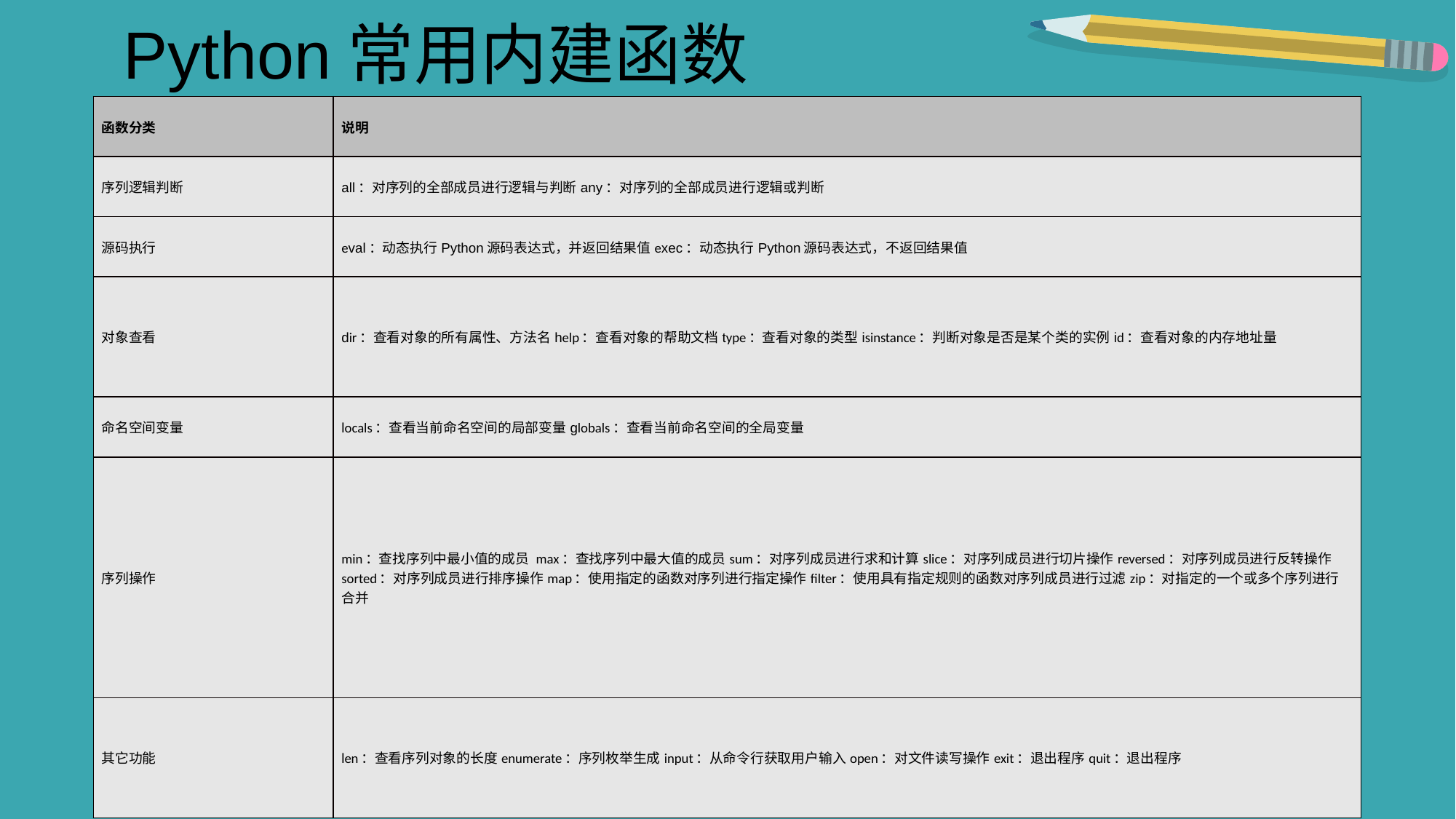

# Python常用内建函数

| 函数分类 | 说明 |
| --- | --- |
| 序列逻辑判断 | all：对序列的全部成员进行逻辑与判断any：对序列的全部成员进行逻辑或判断 |
| 源码执行 | eval：动态执行Python源码表达式，并返回结果值exec：动态执行Python源码表达式，不返回结果值 |
| 对象查看 | dir：查看对象的所有属性、方法名help：查看对象的帮助文档type：查看对象的类型isinstance：判断对象是否是某个类的实例id：查看对象的内存地址量 |
| 命名空间变量 | locals：查看当前命名空间的局部变量globals：查看当前命名空间的全局变量 |
| 序列操作 | min：查找序列中最小值的成员 max：查找序列中最大值的成员sum：对序列成员进行求和计算slice：对序列成员进行切片操作reversed：对序列成员进行反转操作sorted：对序列成员进行排序操作map：使用指定的函数对序列进行指定操作filter：使用具有指定规则的函数对序列成员进行过滤zip：对指定的一个或多个序列进行合并 |
| 其它功能 | len：查看序列对象的长度enumerate：序列枚举生成input：从命令行获取用户输入open：对文件读写操作exit：退出程序quit：退出程序 |